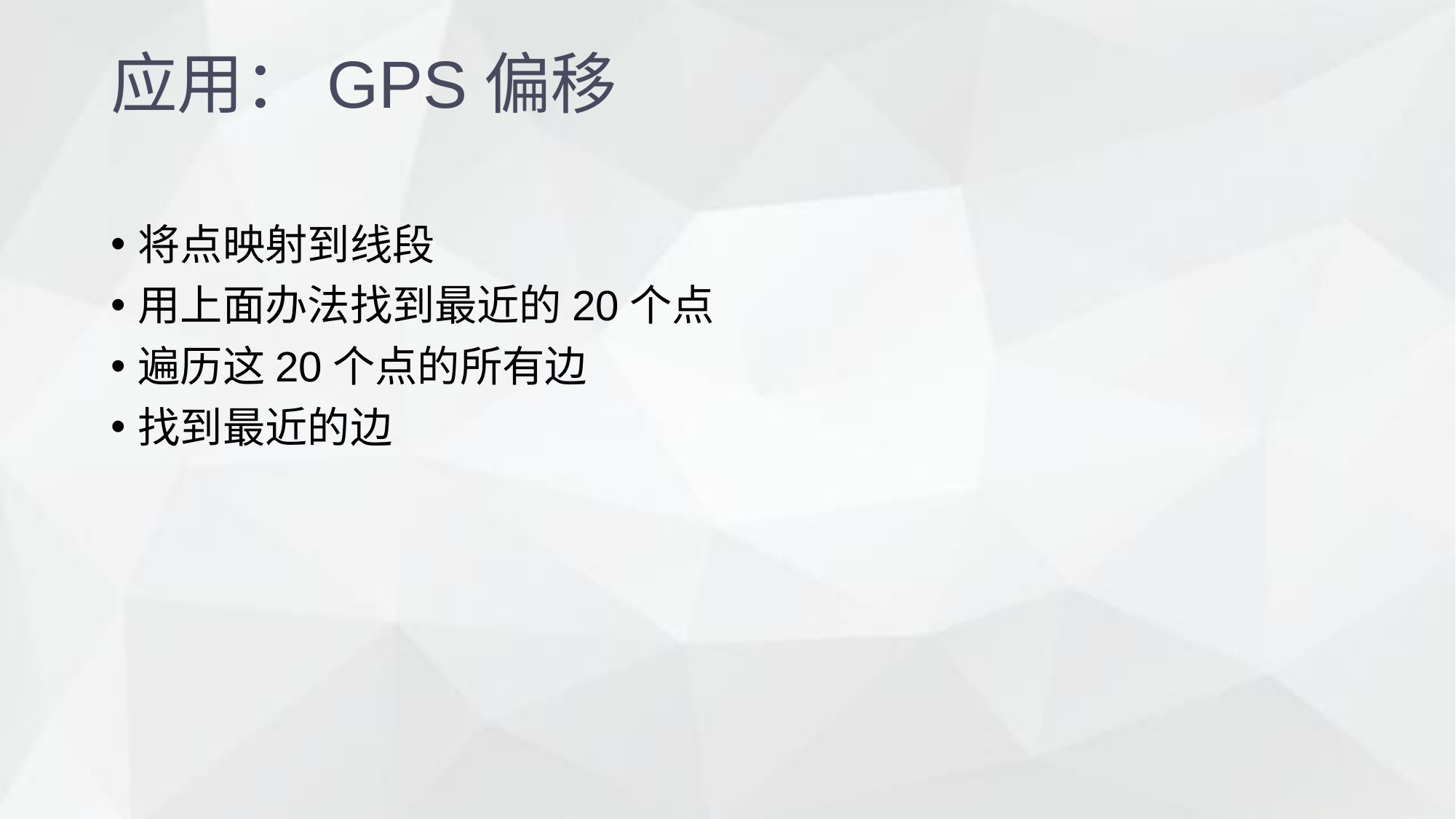

应用：GPS偏移

将点映射到线段
用上面办法找到最近的20个点
遍历这20个点的所有边
找到最近的边